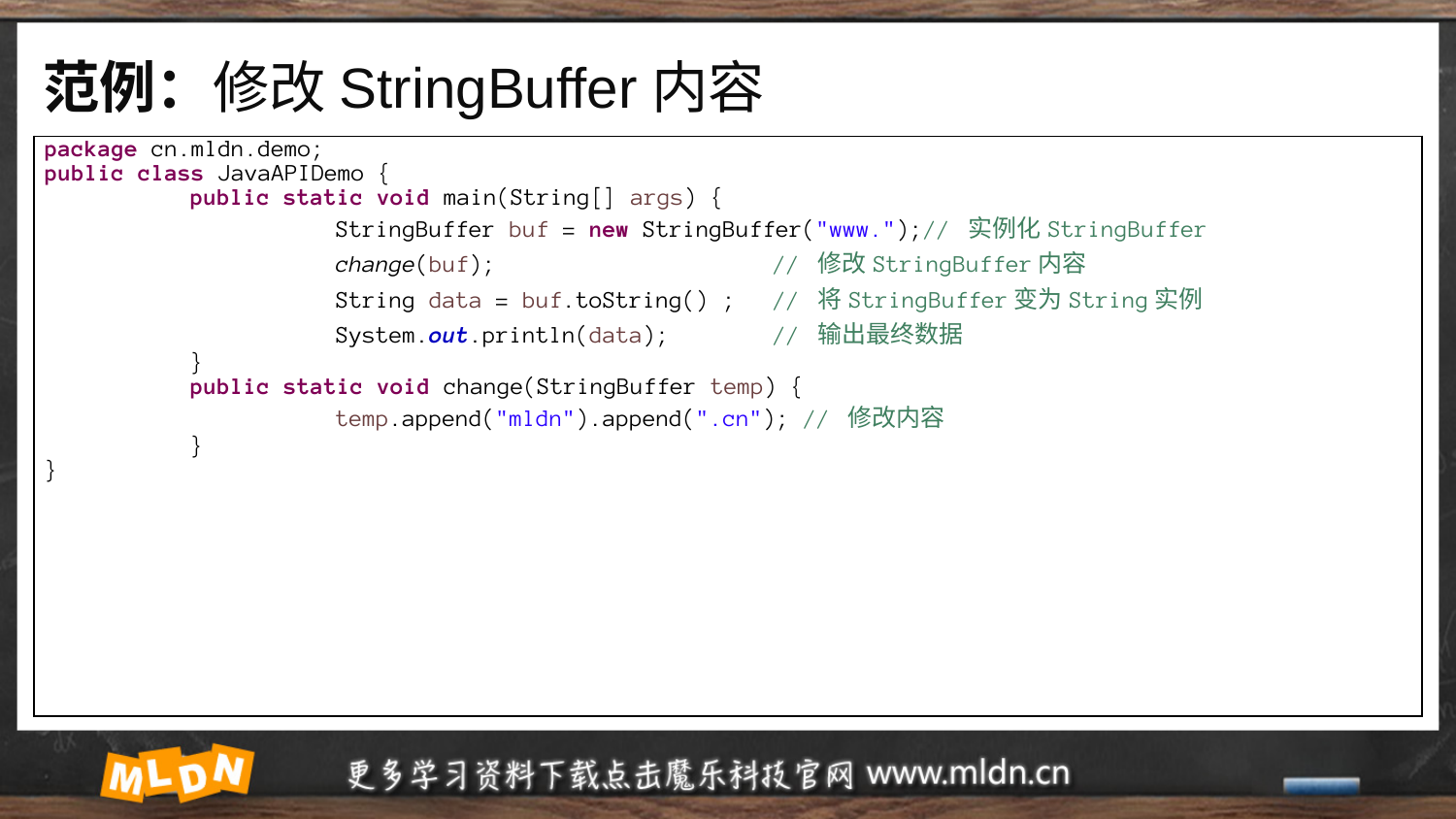

# 范例：修改StringBuffer内容
| package cn.mldn.demo; public class JavaAPIDemo { public static void main(String[] args) { StringBuffer buf = new StringBuffer("www.");// 实例化StringBuffer change(buf); // 修改StringBuffer内容 String data = buf.toString() ; // 将StringBuffer变为String实例 System.out.println(data); // 输出最终数据 } public static void change(StringBuffer temp) { temp.append("mldn").append(".cn"); // 修改内容 } } |
| --- |